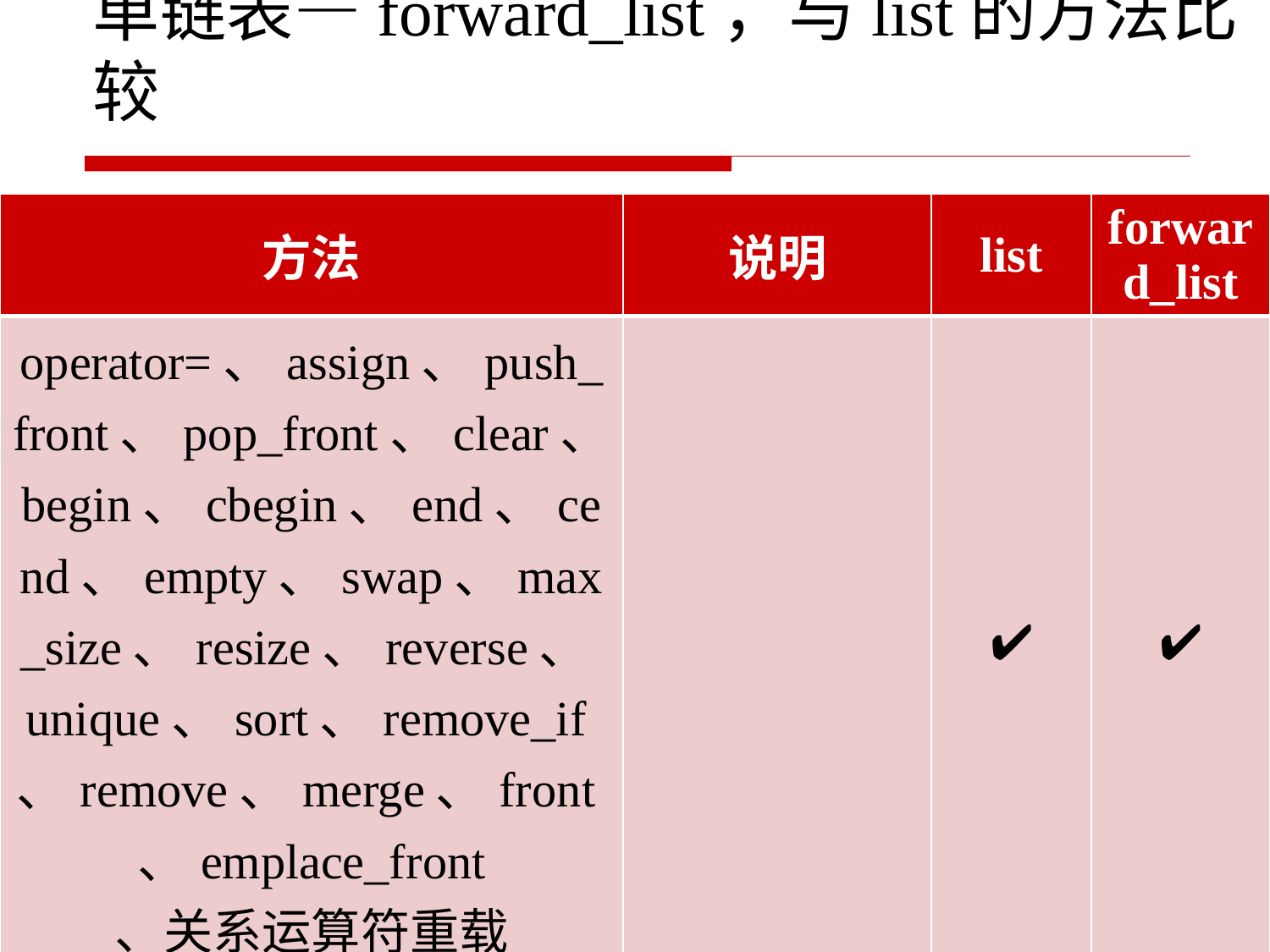

# 单链表—forward_list，与list的方法比较

| 方法 | 说明 | list | forward\_list |
| --- | --- | --- | --- |
| operator=、assign、push\_front、pop\_front、clear、begin、cbegin、end、cend、empty、swap、max\_size、resize、reverse、unique、sort、remove\_if、remove、merge、front、emplace\_front 、关系运算符重载 |  | ✔ | ✔ |
17